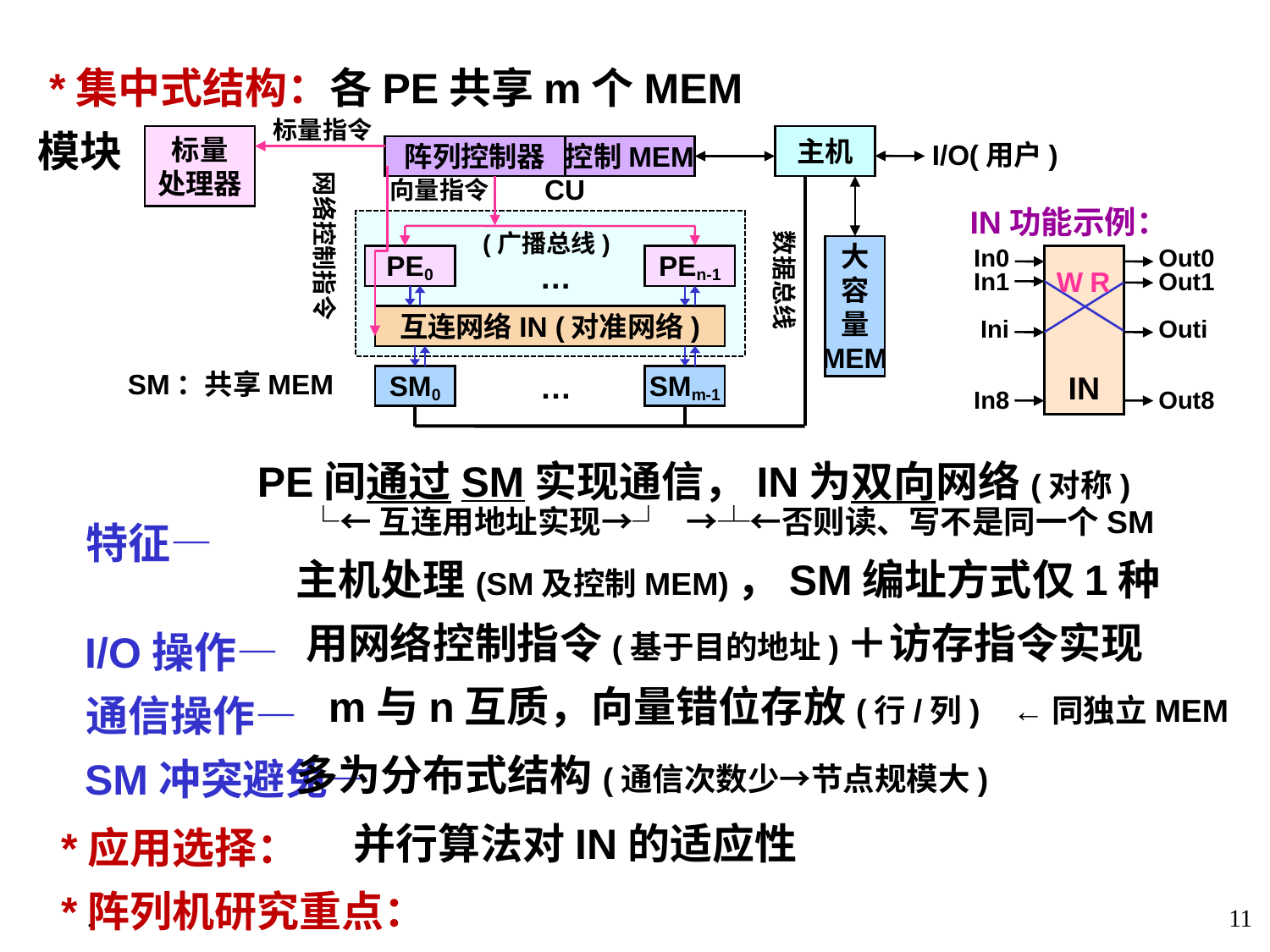

*集中式结构：各PE共享m个MEM模块

    特征—

    I/O操作—
    通信操作—
    SM冲突避免—
  *应用选择：
  *阵列机研究重点：
标量指令
主机
标量
处理器
阵列控制器
控制MEM
I/O(用户)
网络控制指令
向量指令
CU

数据总线
(广播总线)
大
容
量
MEM
PE0
PEn-1
…
互连网络IN (对准网络)
 SM：共享MEM
SM0
…
SMm-1
IN功能示例：
In0
In1

Ini

In8

IN
Out0
Out1

Outi

Out8
W
R
PE间通过SM实现通信，IN为双向网络(对称)
       └←互连用地址实现→┘   →┴←否则读、写不是同一个SM
   主机处理(SM及控制MEM)，SM编址方式仅1种
    用网络控制指令(基于目的地址)＋访存指令实现
      m与n互质，向量错位存放(行/列)   ←同独立MEM
   多为分布式结构(通信次数少→节点规模大)
         并行算法对IN的适应性
.
11